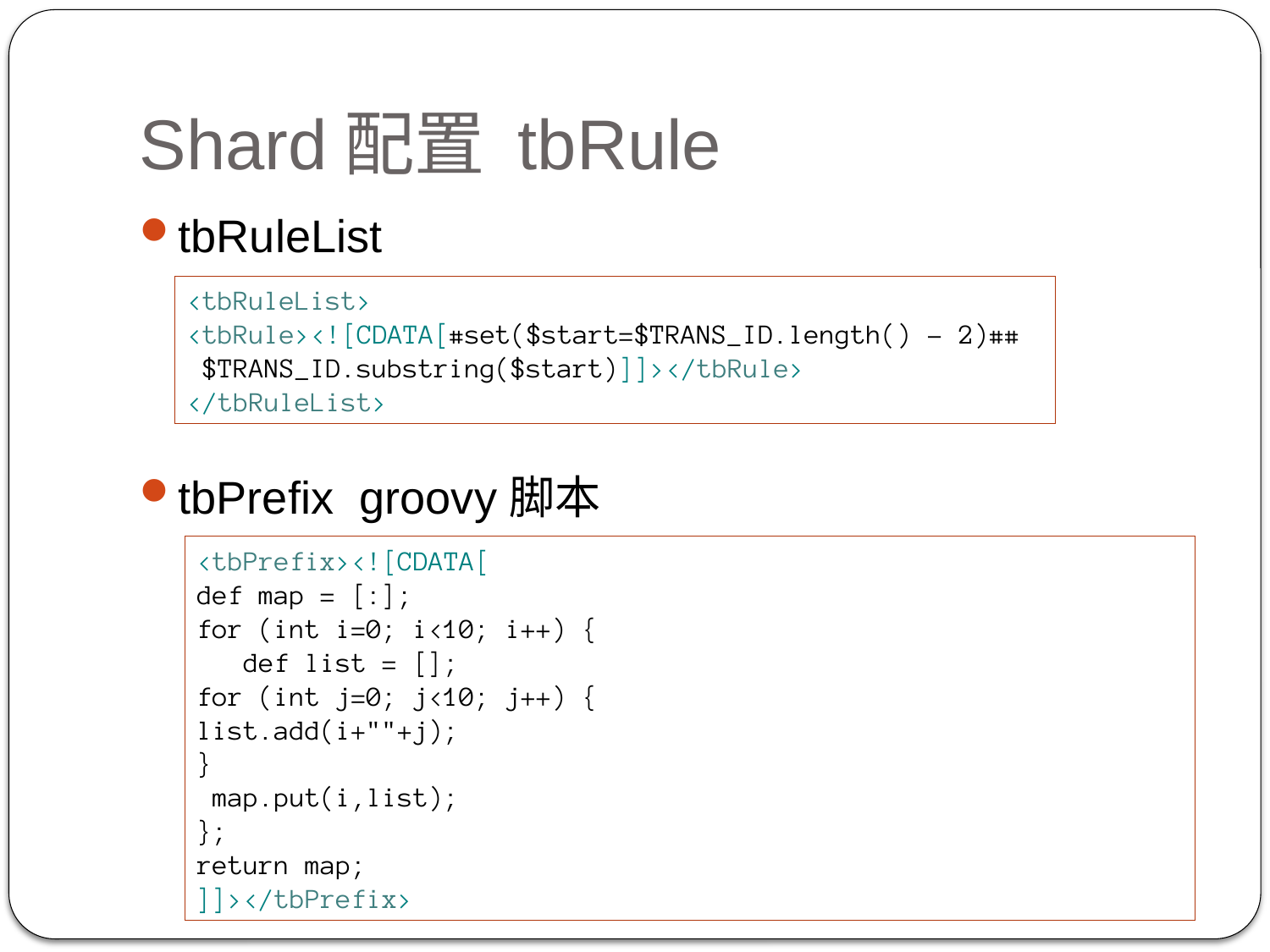

# Shard配置 tbRule
tbRuleList

tbPrefix  groovy脚本
<tbRuleList>
<tbRule><![CDATA[#set($start=$TRANS_ID.length() - 2)##
 $TRANS_ID.substring($start)]]></tbRule>
</tbRuleList>
<tbPrefix><![CDATA[
def map = [:];
for (int i=0; i<10; i++) {
   def list = [];
for (int j=0; j<10; j++) {
list.add(i+""+j);
}
 map.put(i,list);
};
return map;
]]></tbPrefix>